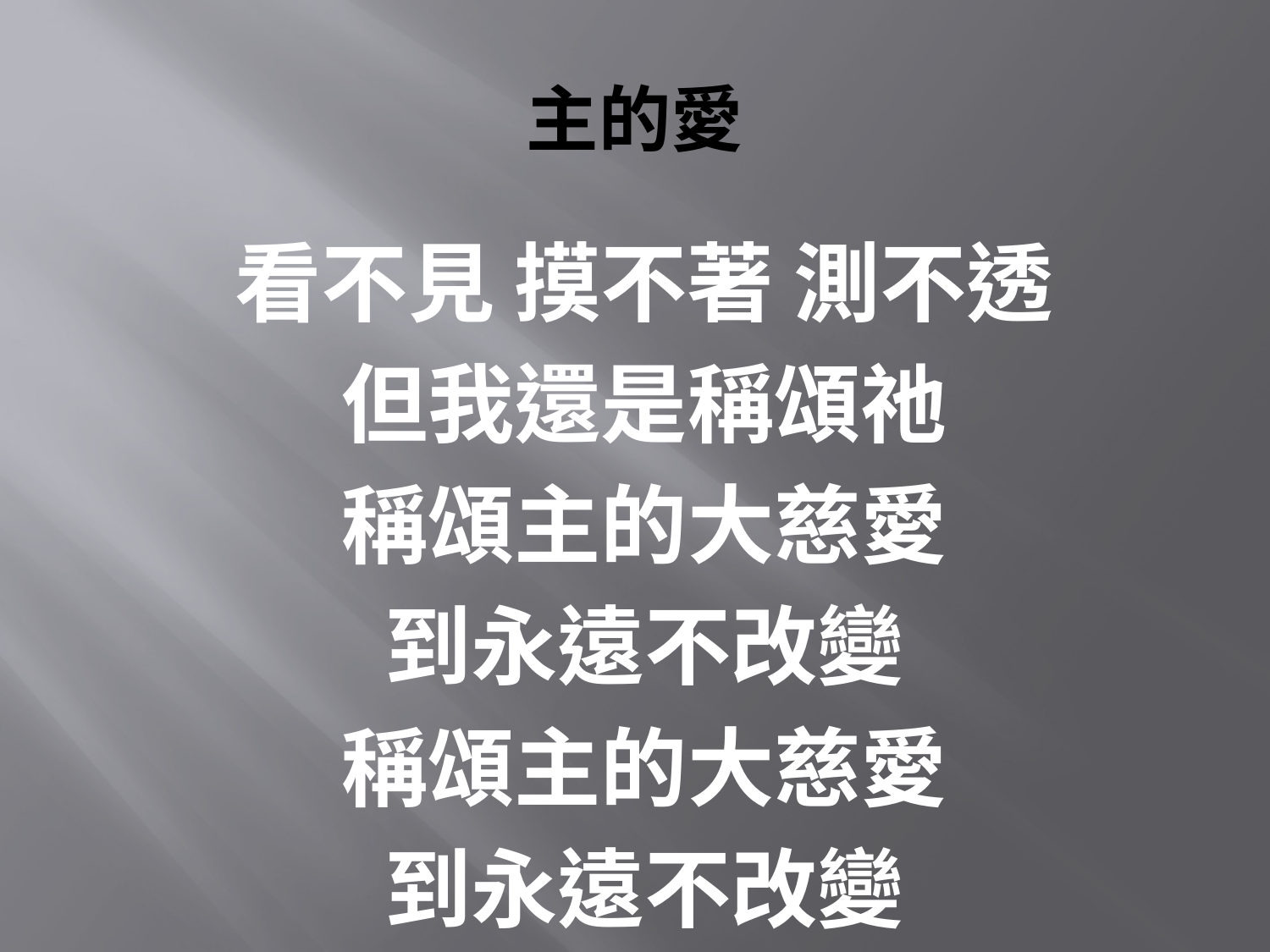

# 主的愛
看不見 摸不著 測不透
但我還是稱頌祂
稱頌主的大慈愛
到永遠不改變
稱頌主的大慈愛
到永遠不改變